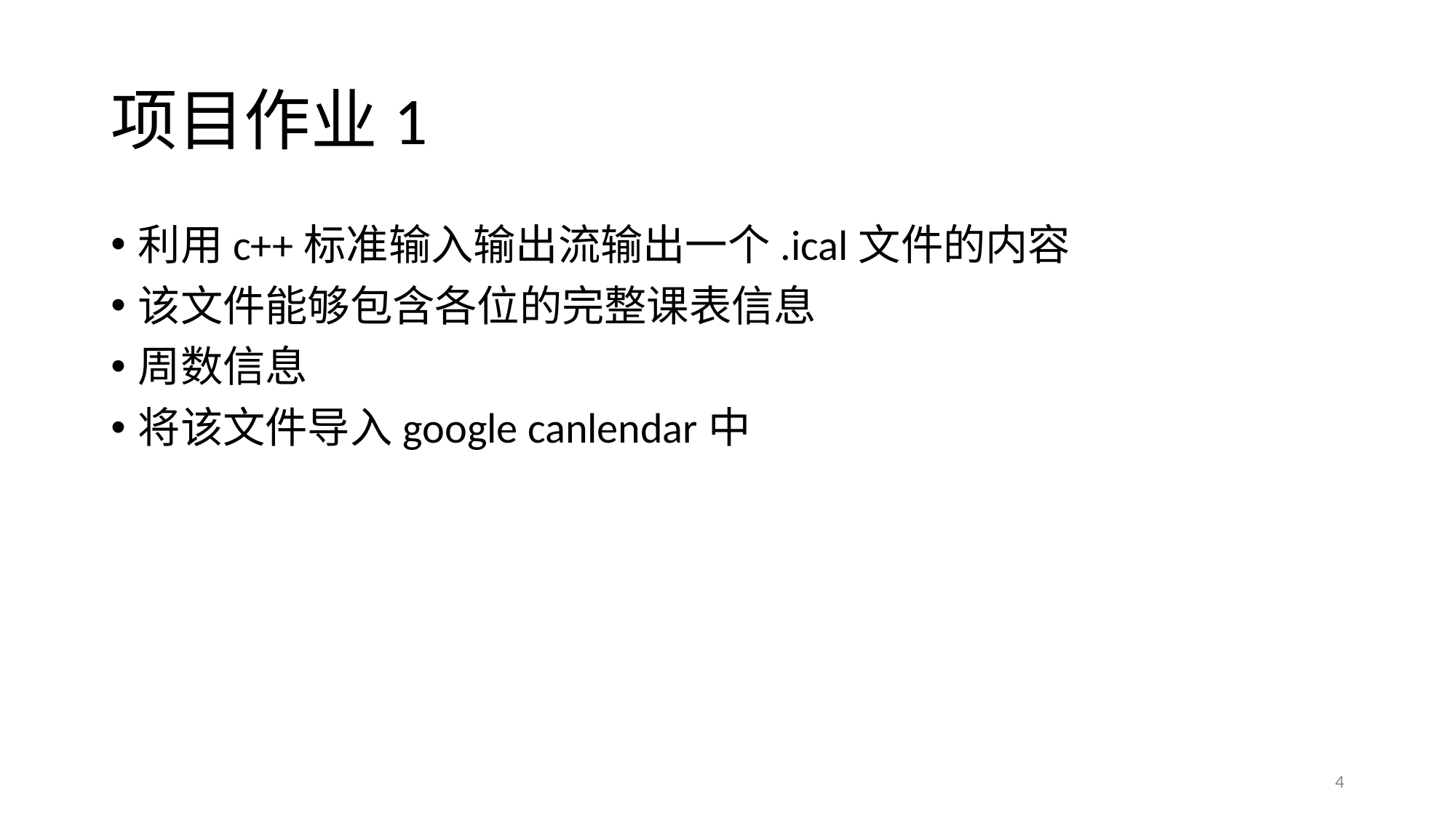

# 项目作业1
利用c++标准输入输出流输出一个.ical文件的内容
该文件能够包含各位的完整课表信息
周数信息
将该文件导入google canlendar中
4